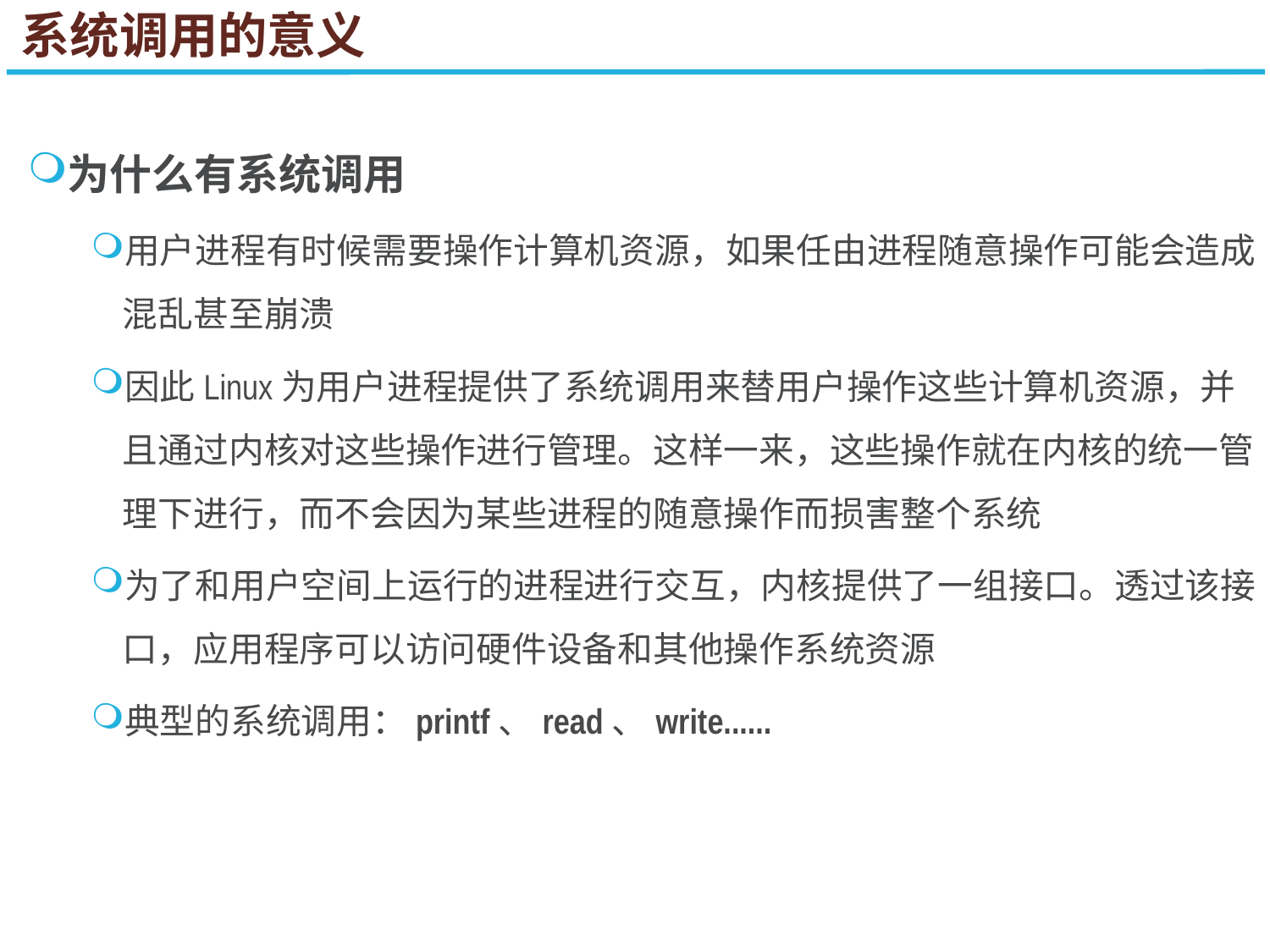

系统调用的意义
为什么有系统调用
用户进程有时候需要操作计算机资源，如果任由进程随意操作可能会造成混乱甚至崩溃
因此Linux为用户进程提供了系统调用来替用户操作这些计算机资源，并且通过内核对这些操作进行管理。这样一来，这些操作就在内核的统一管理下进行，而不会因为某些进程的随意操作而损害整个系统
为了和用户空间上运行的进程进行交互，内核提供了一组接口。透过该接口，应用程序可以访问硬件设备和其他操作系统资源
典型的系统调用：printf、read、write......